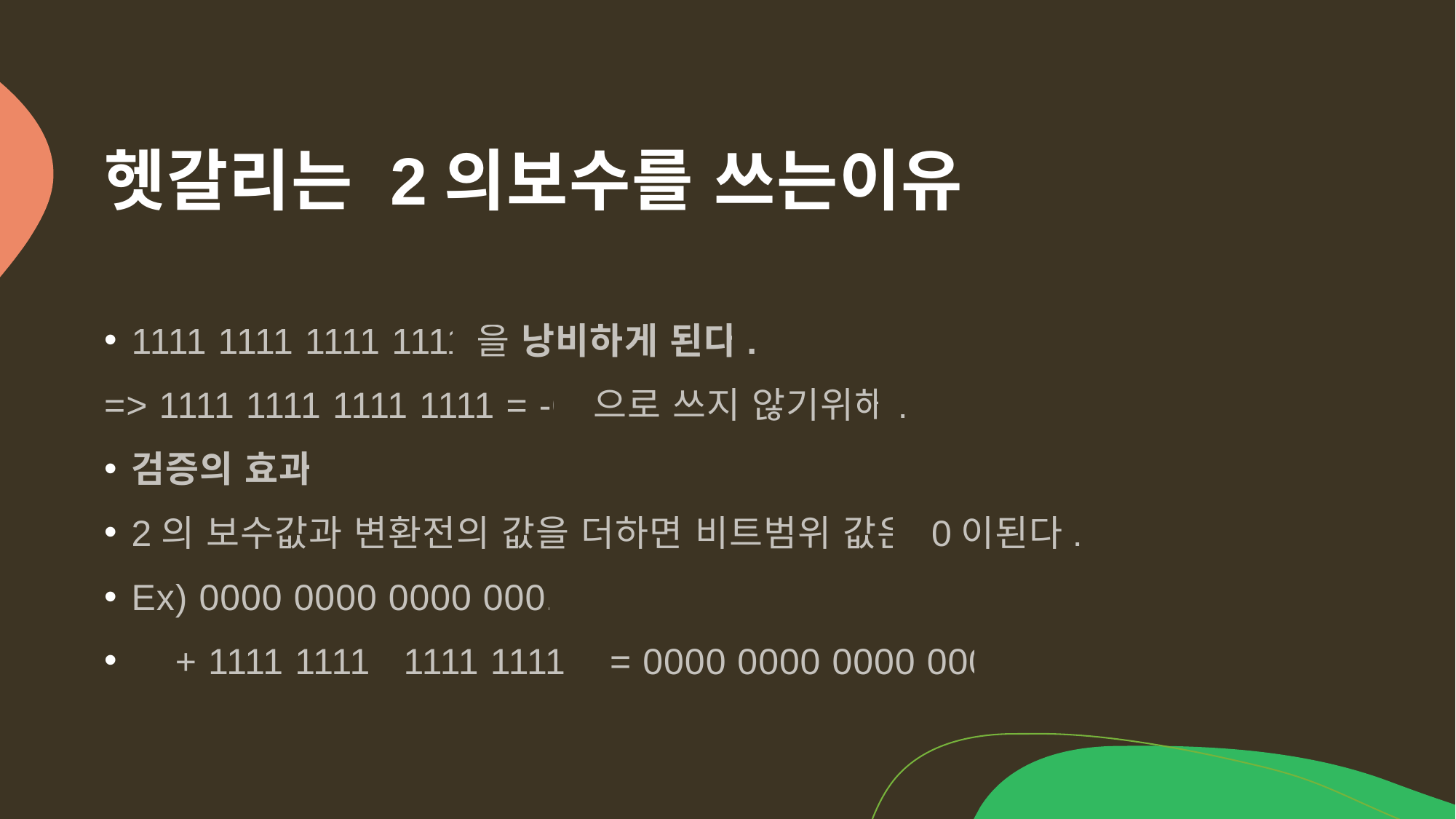

# 헷갈리는 2의보수를 쓰는이유

1111 1111 1111 1111을 낭비하게 된다.
=> 1111 1111 1111 1111 = -0 으로 쓰지 않기위해.
검증의 효과
2의 보수값과 변환전의 값을 더하면 비트범위 값은 0이된다.
Ex) 0000 0000 0000 0001
    + 1111 1111   1111 1111    = 0000 0000 0000 0000